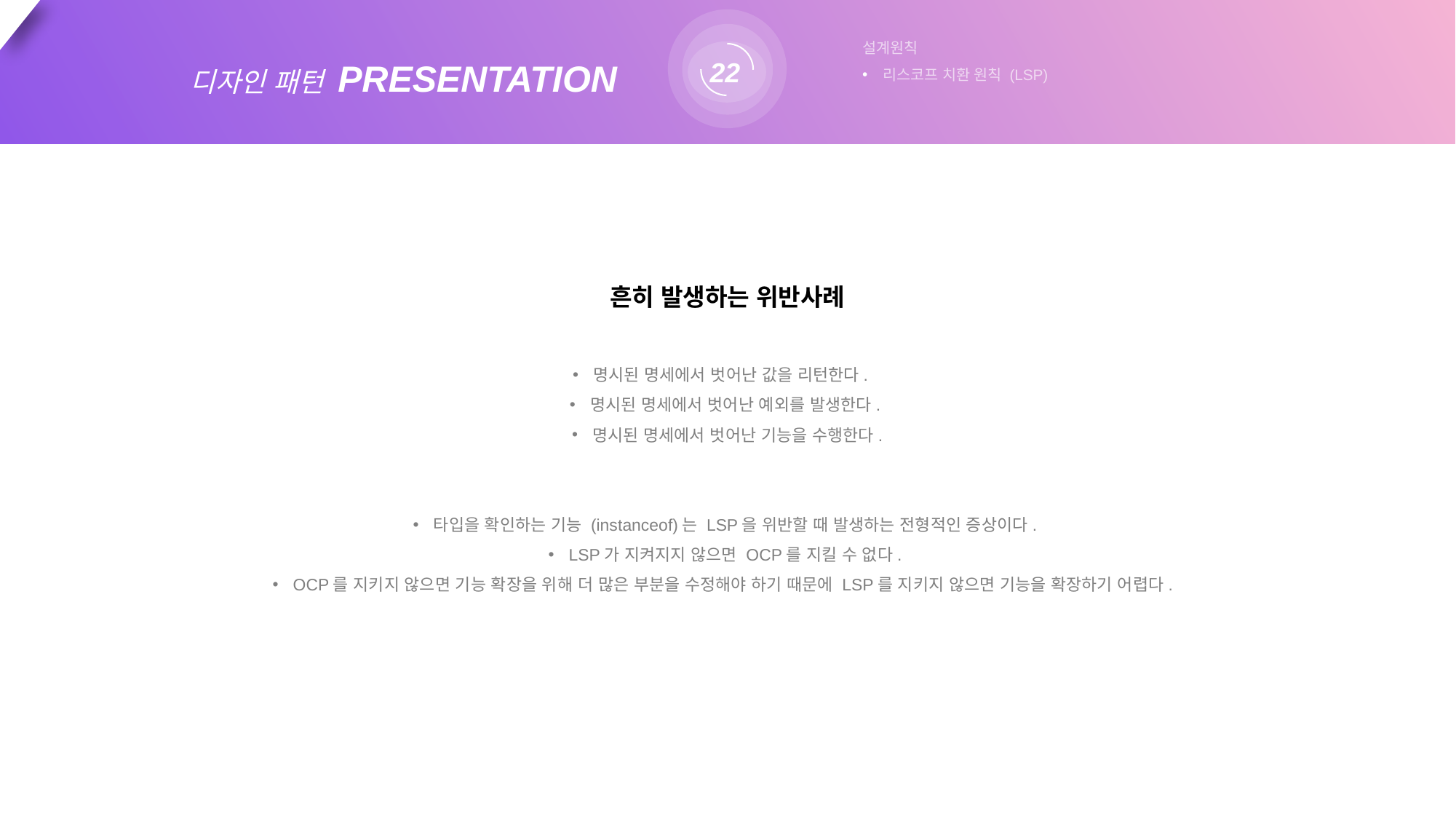

22

설계원칙
리스코프 치환 원칙 (LSP)
디자인 패턴 PRESENTATION
흔히 발생하는 위반사례

명시된 명세에서 벗어난 값을 리턴한다.
명시된 명세에서 벗어난 예외를 발생한다.
명시된 명세에서 벗어난 기능을 수행한다.

타입을 확인하는 기능 (instanceof)는 LSP을 위반할 때 발생하는 전형적인 증상이다.
LSP가 지켜지지 않으면 OCP를 지킬 수 없다.
OCP를 지키지 않으면 기능 확장을 위해 더 많은 부분을 수정해야 하기 때문에 LSP를 지키지 않으면 기능을 확장하기 어렵다.